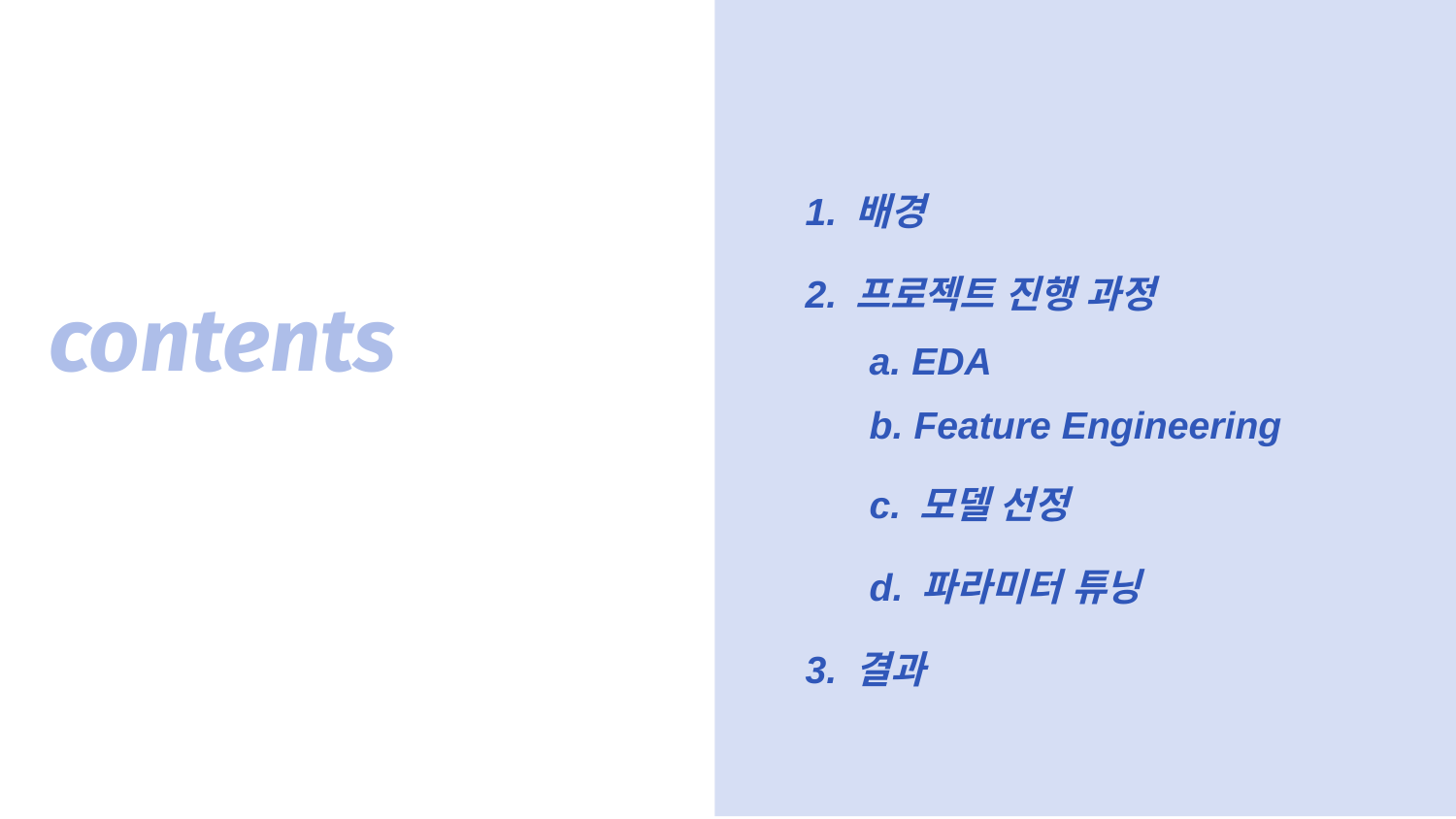

1. 배경
2. 프로젝트 진행 과정
a. EDA
b. Feature Engineering
c. 모델 선정
d. 파라미터 튜닝
3. 결과
contents